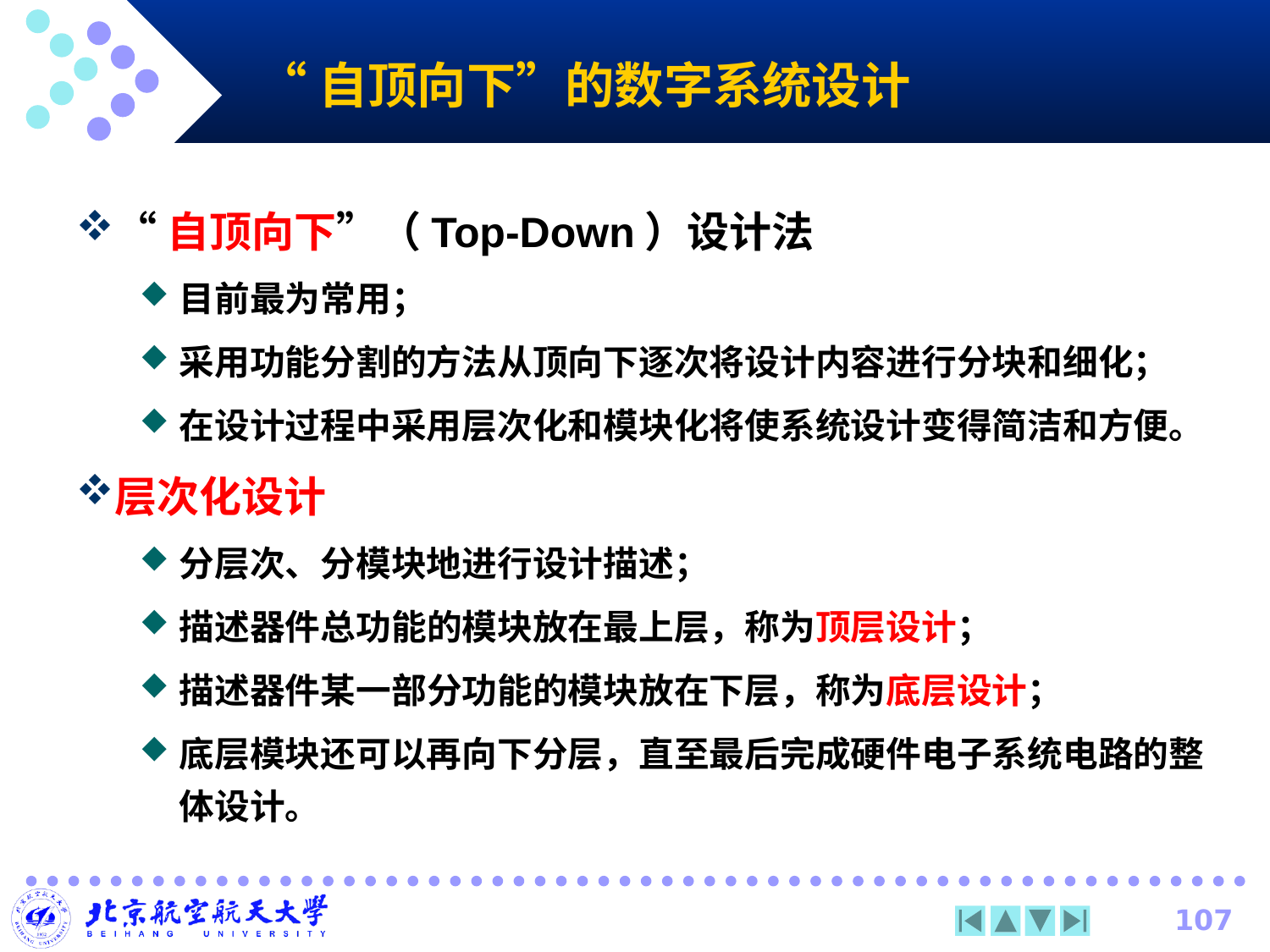

# “自顶向下”的数字系统设计
“自顶向下”（Top-Down）设计法
目前最为常用；
采用功能分割的方法从顶向下逐次将设计内容进行分块和细化；
在设计过程中采用层次化和模块化将使系统设计变得简洁和方便。
层次化设计
分层次、分模块地进行设计描述；
描述器件总功能的模块放在最上层，称为顶层设计；
描述器件某一部分功能的模块放在下层，称为底层设计；
底层模块还可以再向下分层，直至最后完成硬件电子系统电路的整体设计。
107